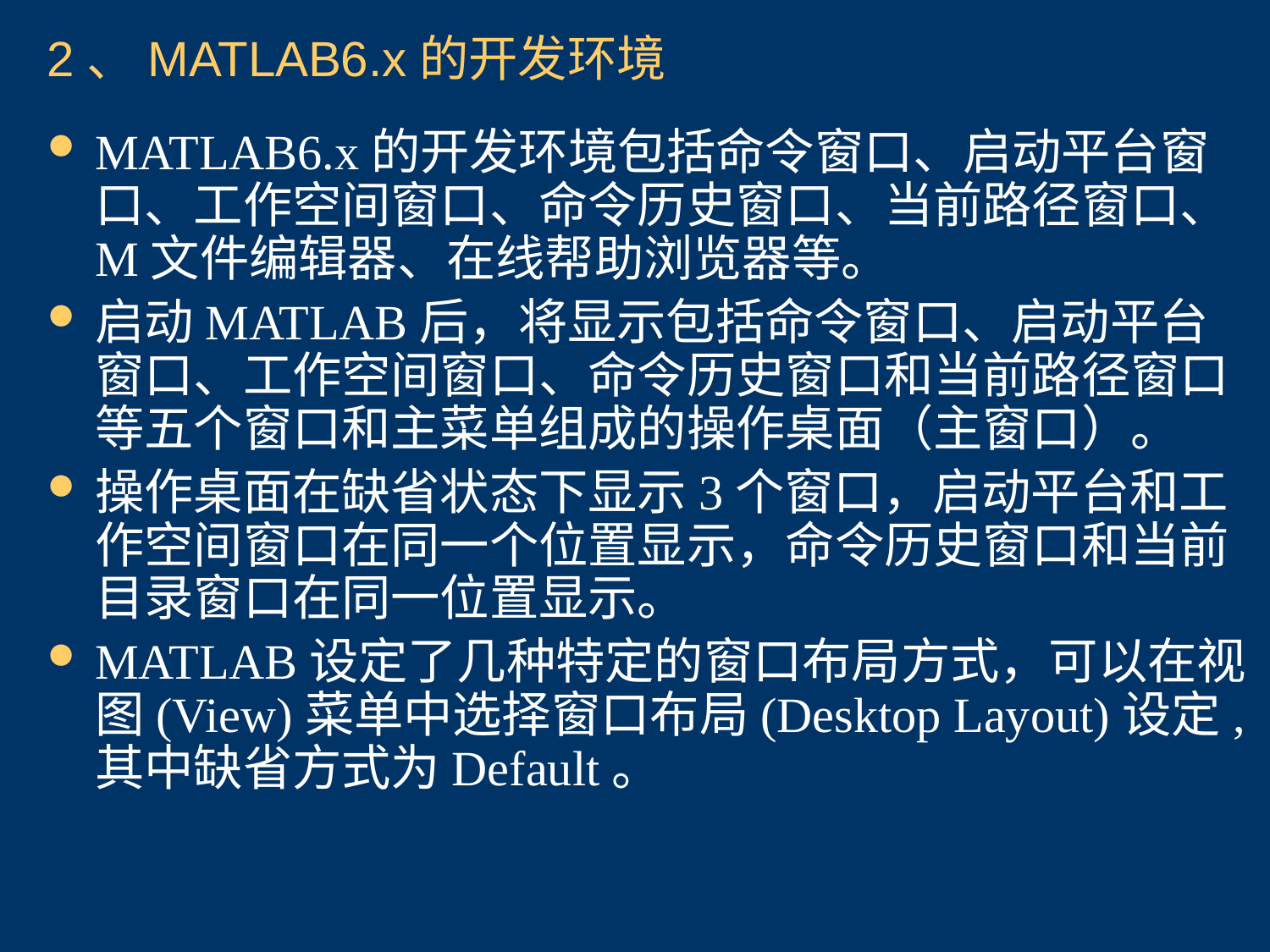

2、MATLAB6.x的开发环境
MATLAB6.x的开发环境包括命令窗口、启动平台窗口、工作空间窗口、命令历史窗口、当前路径窗口、M文件编辑器、在线帮助浏览器等。
启动MATLAB后，将显示包括命令窗口、启动平台窗口、工作空间窗口、命令历史窗口和当前路径窗口等五个窗口和主菜单组成的操作桌面（主窗口）。
操作桌面在缺省状态下显示3个窗口，启动平台和工作空间窗口在同一个位置显示，命令历史窗口和当前目录窗口在同一位置显示。
MATLAB设定了几种特定的窗口布局方式，可以在视图(View)菜单中选择窗口布局(Desktop Layout)设定,其中缺省方式为Default。